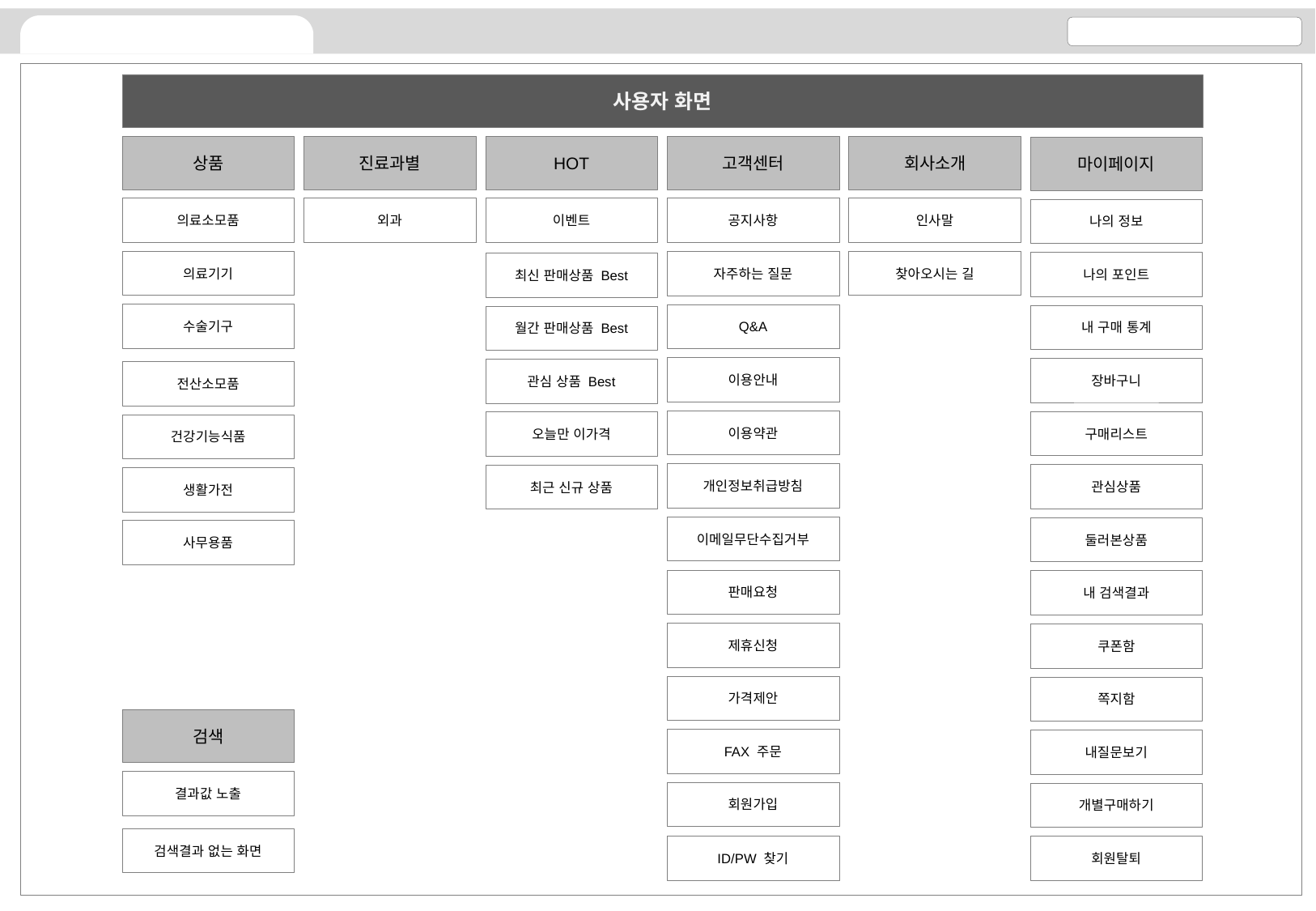

사용자 화면
상품
진료과별
HOT
고객센터
회사소개
마이페이지
의료소모품
외과
이벤트
공지사항
인사말
나의 정보
의료기기
찾아오시는 길
자주하는 질문
나의 포인트
최신 판매상품 Best
수술기구
Q&A
내 구매 통계
월간 판매상품 Best
이용안내
장바구니
관심 상품 Best
전산소모품
이용약관
구매리스트
오늘만 이가격
건강기능식품
개인정보취급방침
관심상품
최근 신규 상품
생활가전
이메일무단수집거부
둘러본상품
사무용품
판매요청
내 검색결과
제휴신청
쿠폰함
가격제안
쪽지함
검색
FAX 주문
내질문보기
결과값 노출
회원가입
개별구매하기
검색결과 없는 화면
ID/PW 찾기
회원탈퇴